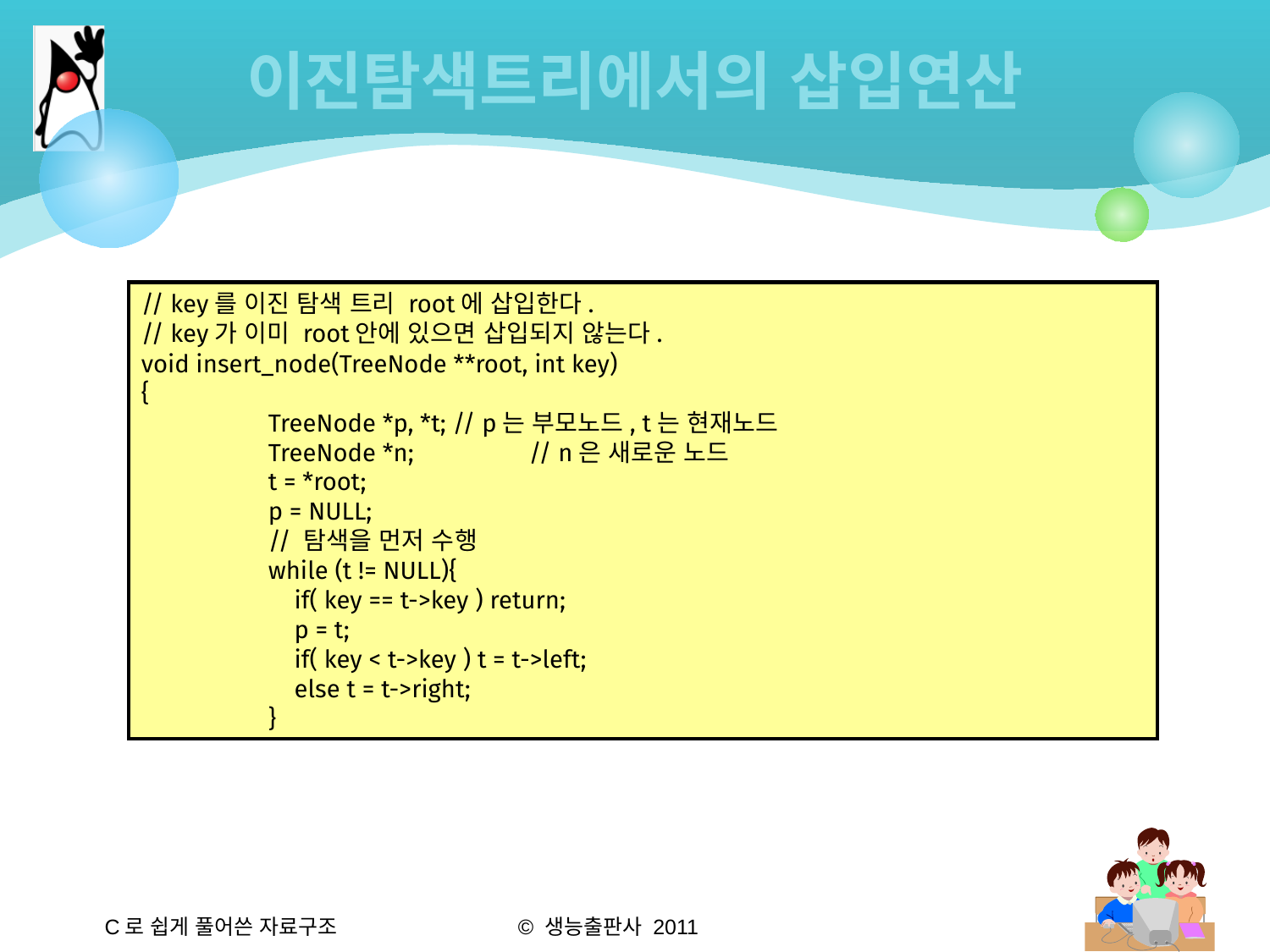

# 이진탐색트리에서의 삽입연산

// key를 이진 탐색 트리 root에 삽입한다.
// key가 이미 root안에 있으면 삽입되지 않는다.
void insert_node(TreeNode **root, int key)
{
	TreeNode *p, *t; // p는 부모노드, t는 현재노드
	TreeNode *n;	 // n은 새로운 노드
	t = *root;
	p = NULL;
	// 탐색을 먼저 수행
	while (t != NULL){
	    if( key == t->key ) return;
	    p = t;
	    if( key < t->key ) t = t->left;
	    else t = t->right;
	}